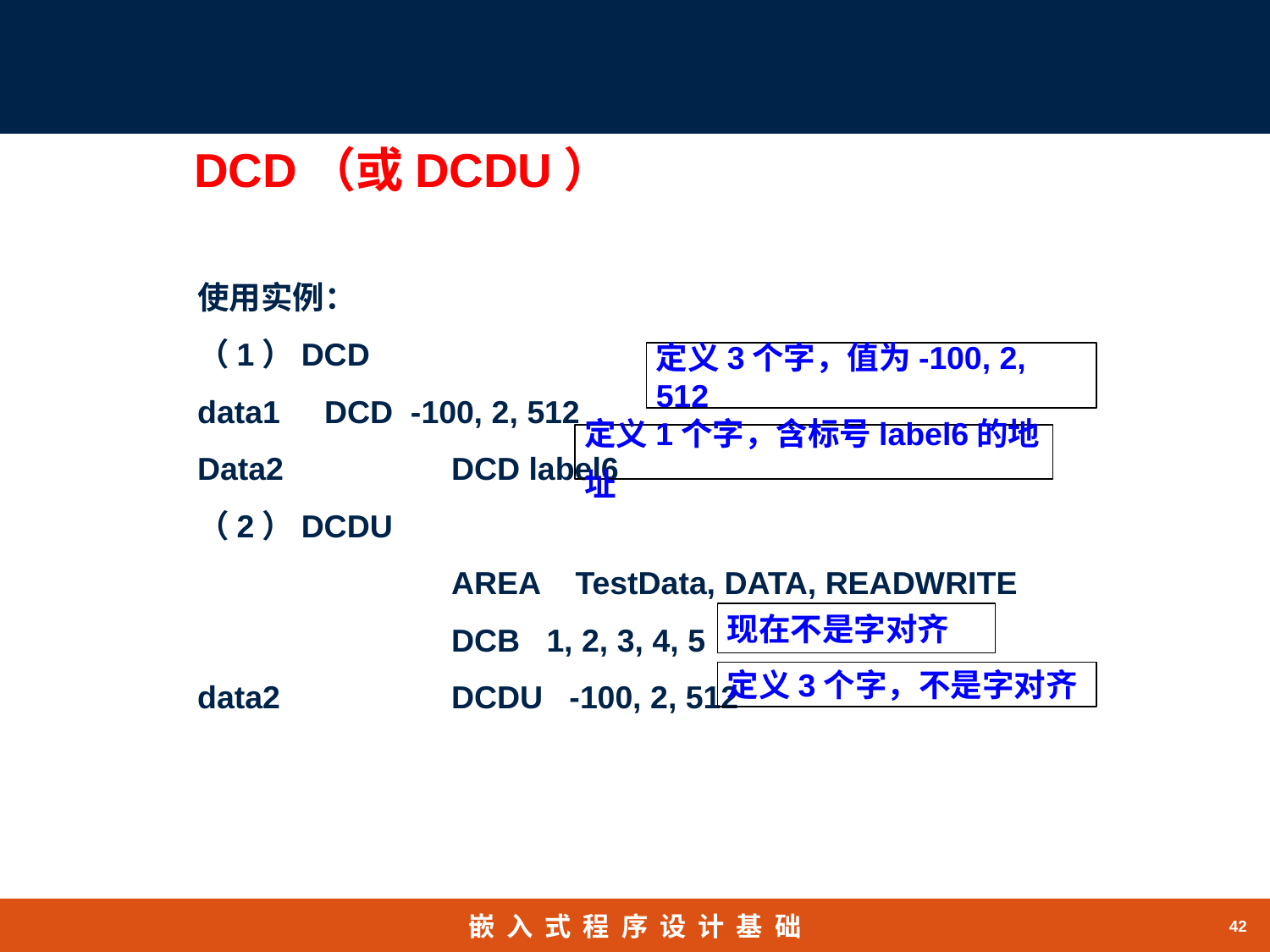

# DCD（或DCDU）
使用实例：
（1）DCD
data1  	DCD  -100, 2, 512
Data2		DCD label6
（2）DCDU
		AREA    TestData, DATA, READWRITE
		DCB   1, 2, 3, 4, 5
data2 		DCDU   -100, 2, 512
定义3个字，值为-100, 2, 512
定义1个字，含标号label6的地址
现在不是字对齐
定义3个字，不是字对齐